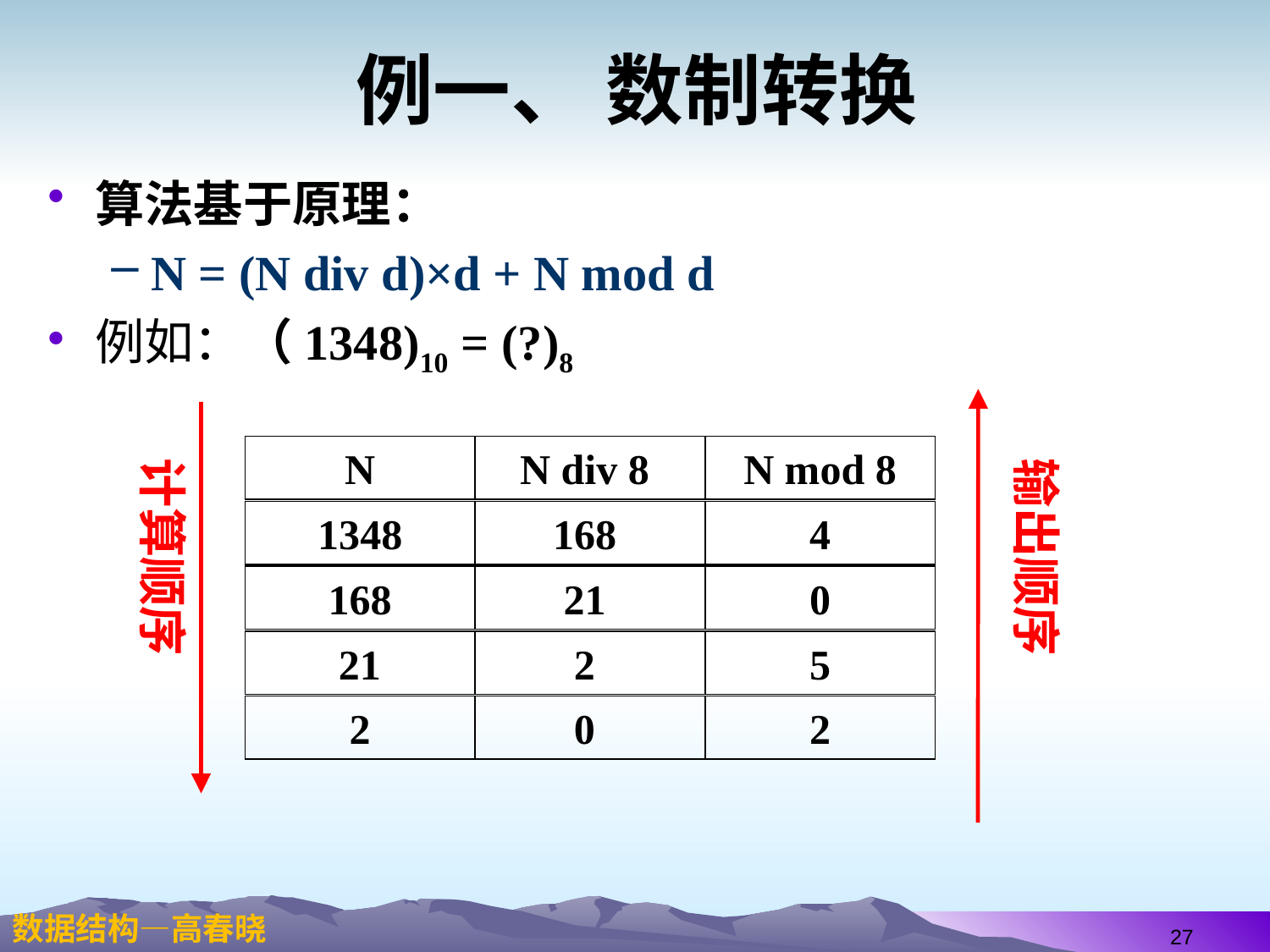

# 例一、 数制转换
算法基于原理：
N = (N div d)×d + N mod d
例如：（1348)10 = (?)8

输出顺序

计算顺序
N
N div 8
N mod 8
1348
168
4
168
21
0
21
2
5
2
0
2
27